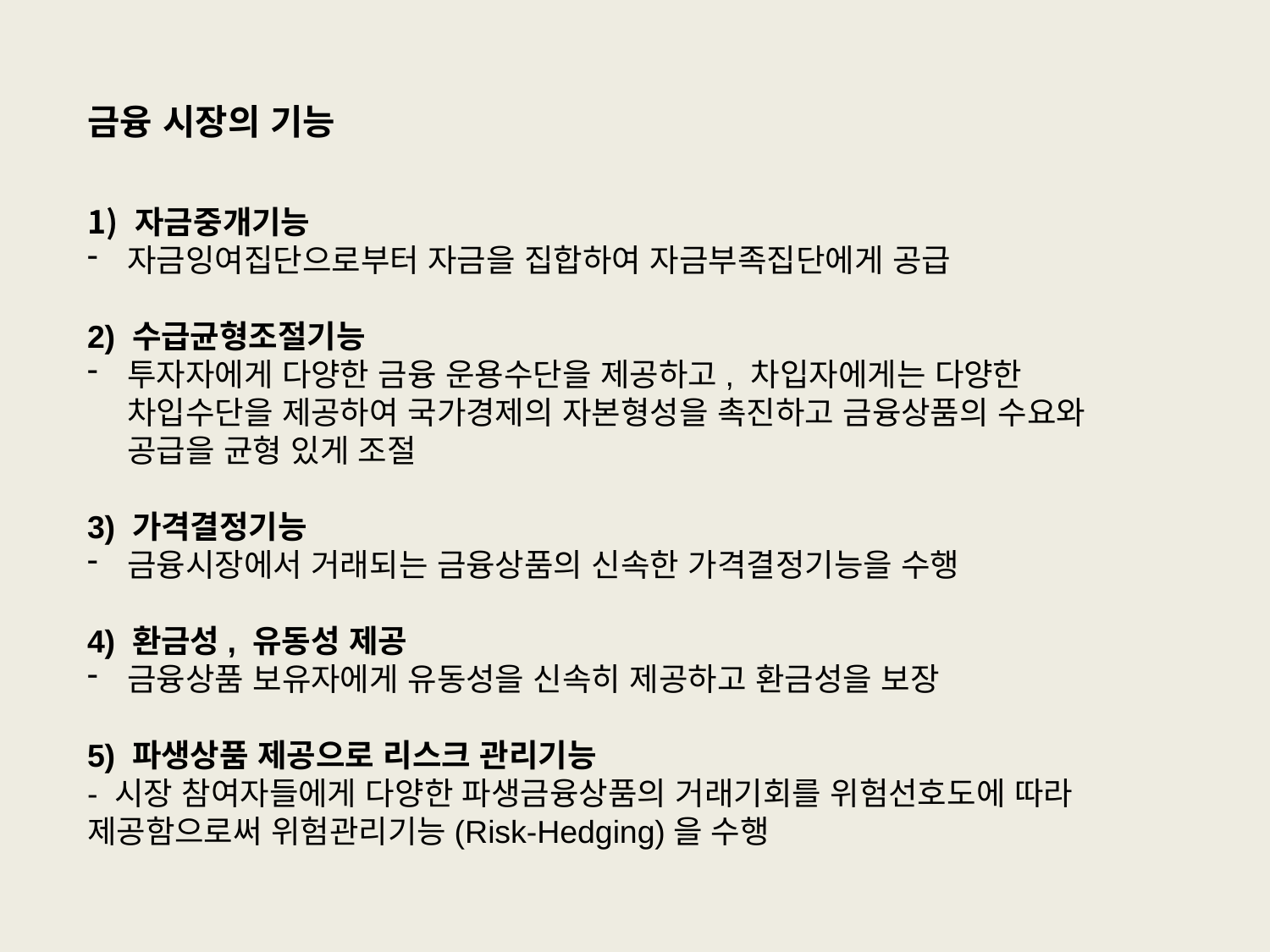

# 금융 시장의 기능
자금중개기능
자금잉여집단으로부터 자금을 집합하여 자금부족집단에게 공급

2) 수급균형조절기능
투자자에게 다양한 금융 운용수단을 제공하고, 차입자에게는 다양한 차입수단을 제공하여 국가경제의 자본형성을 촉진하고 금융상품의 수요와 공급을 균형 있게 조절

3) 가격결정기능
금융시장에서 거래되는 금융상품의 신속한 가격결정기능을 수행

4) 환금성, 유동성 제공
금융상품 보유자에게 유동성을 신속히 제공하고 환금성을 보장

5) 파생상품 제공으로 리스크 관리기능
- 시장 참여자들에게 다양한 파생금융상품의 거래기회를 위험선호도에 따라 제공함으로써 위험관리기능(Risk-Hedging)을 수행